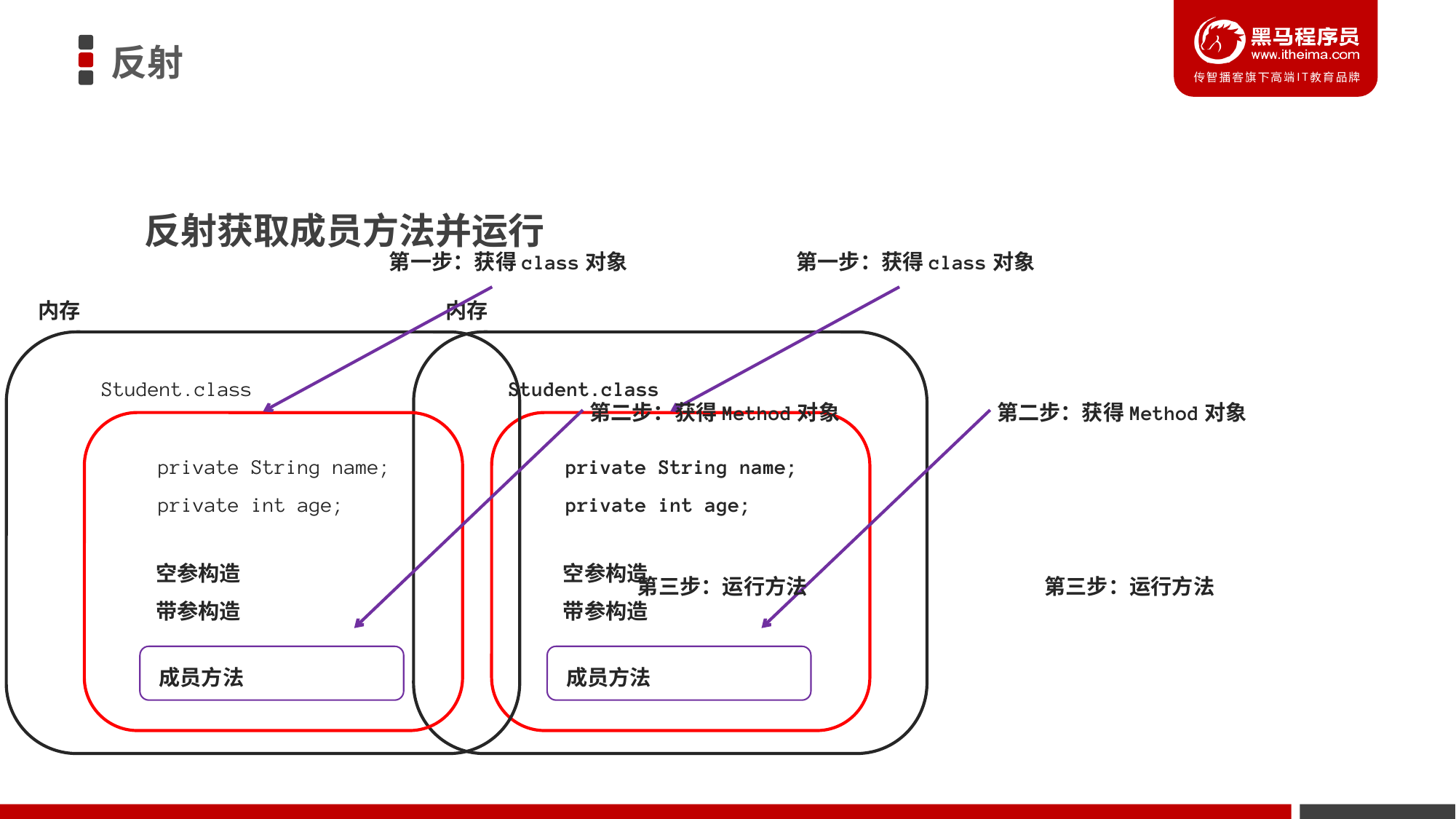

反射
反射获取成员方法并运行
第一步：获得class对象
内存

Student.class
第二步：获得Method对象

private String name;
private int age;
空参构造
带参构造

成员方法
第三步：运行方法
第一步：获得class对象
内存

Student.class
第二步：获得Method对象

private String name;
private int age;
空参构造
带参构造

成员方法
第三步：运行方法